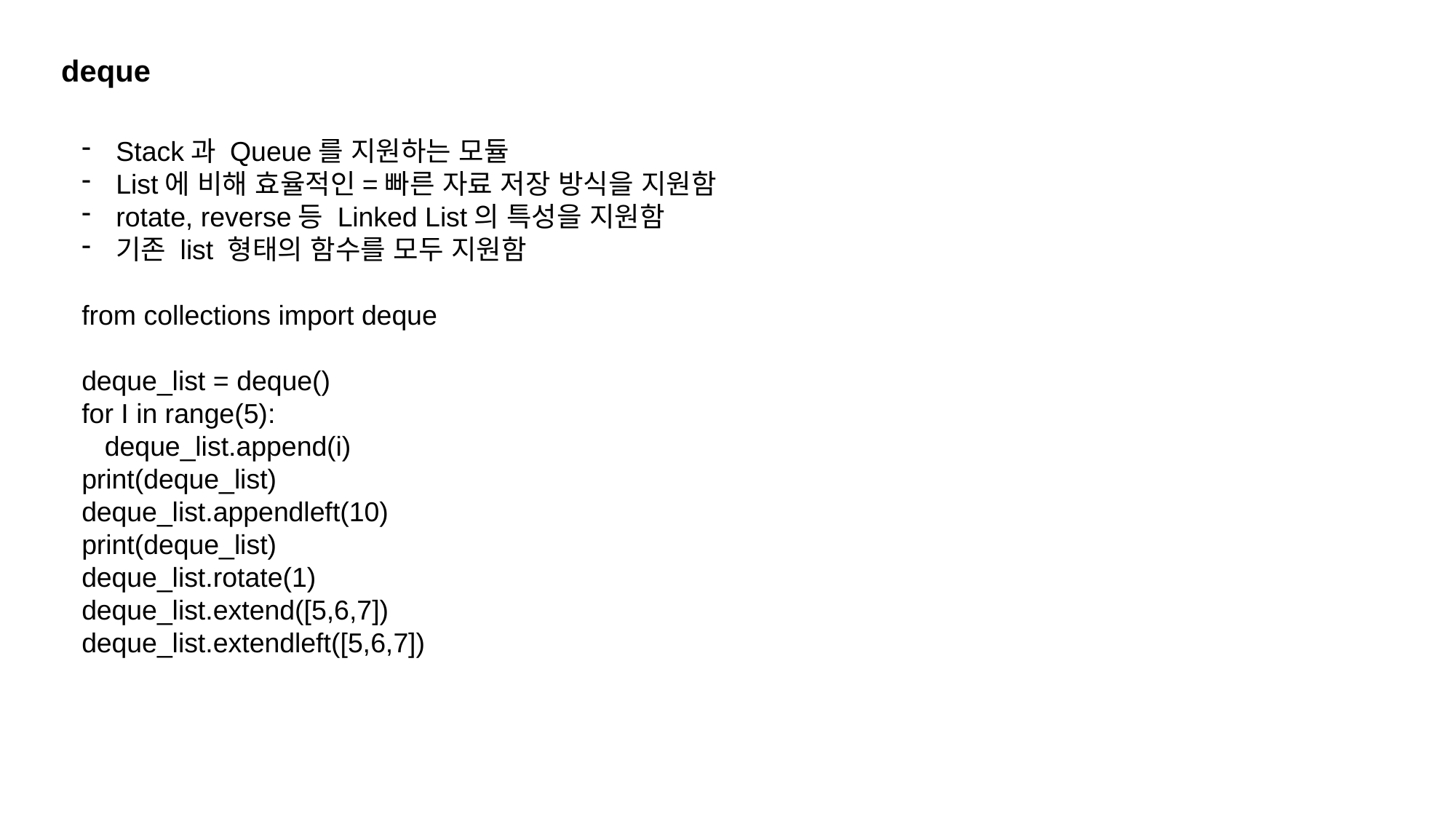

deque
Stack과 Queue를 지원하는 모듈
List에 비해 효율적인=빠른 자료 저장 방식을 지원함
rotate, reverse등 Linked List의 특성을 지원함
기존 list 형태의 함수를 모두 지원함

from collections import deque

deque_list = deque()
for I in range(5):
   deque_list.append(i)
print(deque_list)
deque_list.appendleft(10)
print(deque_list)
deque_list.rotate(1)
deque_list.extend([5,6,7])
deque_list.extendleft([5,6,7])